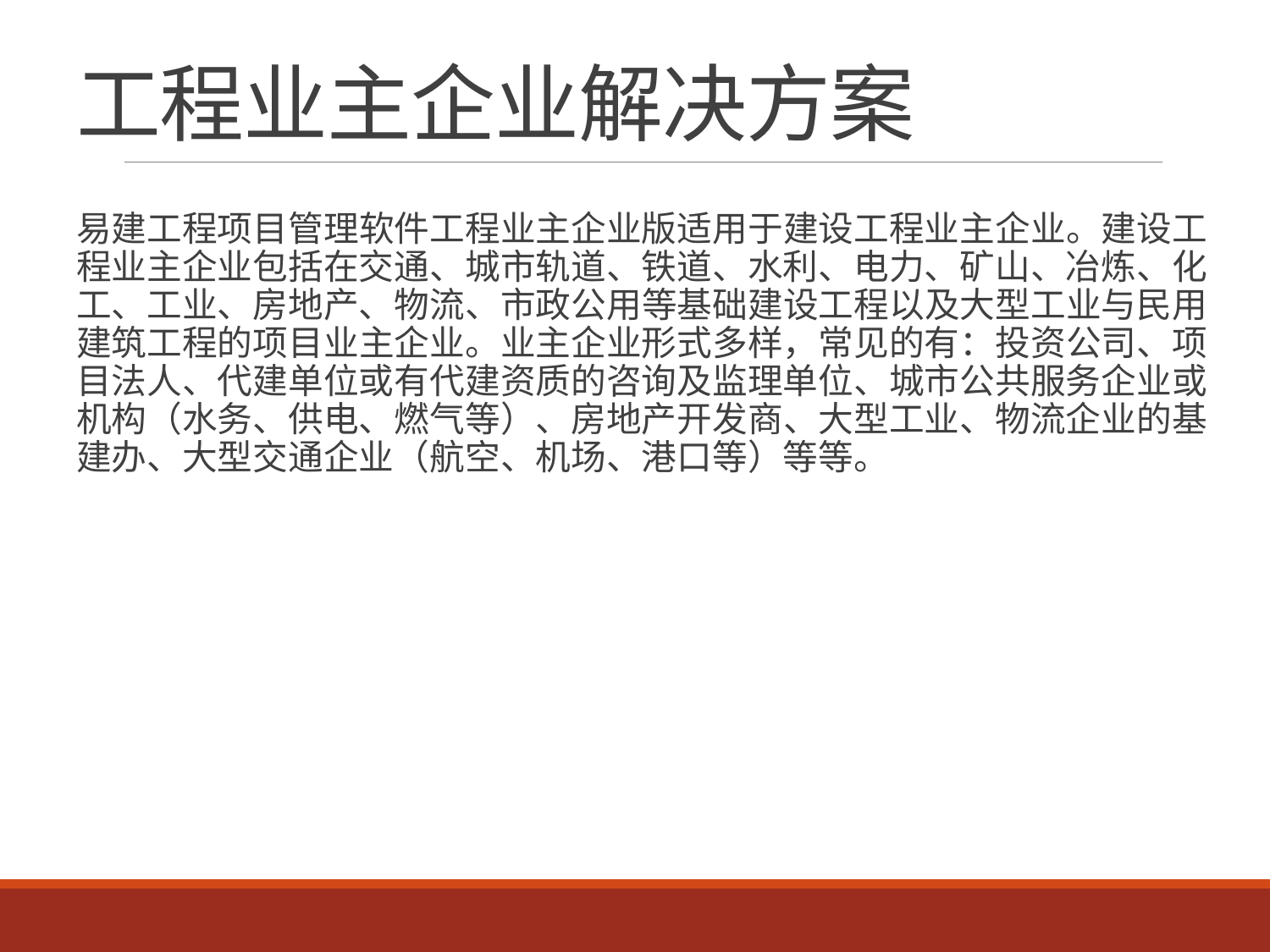

# 工程业主企业解决方案
易建工程项目管理软件工程业主企业版适用于建设工程业主企业。建设工程业主企业包括在交通、城市轨道、铁道、水利、电力、矿山、冶炼、化工、工业、房地产、物流、市政公用等基础建设工程以及大型工业与民用建筑工程的项目业主企业。业主企业形式多样，常见的有：投资公司、项目法人、代建单位或有代建资质的咨询及监理单位、城市公共服务企业或机构（水务、供电、燃气等）、房地产开发商、大型工业、物流企业的基建办、大型交通企业（航空、机场、港口等）等等。